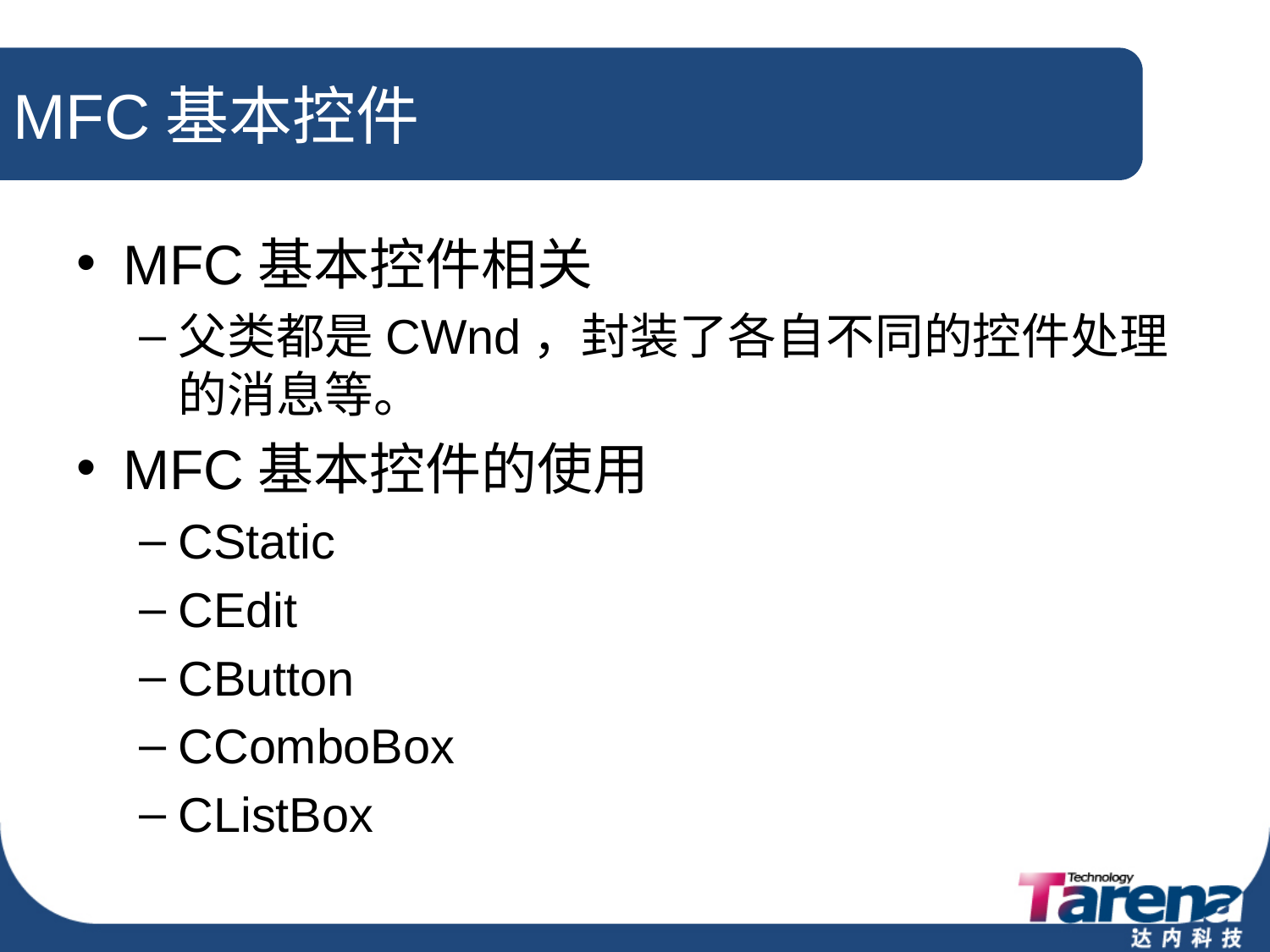

# MFC基本控件
MFC基本控件相关
父类都是CWnd，封装了各自不同的控件处理的消息等。
MFC基本控件的使用
CStatic
CEdit
CButton
CComboBox
CListBox